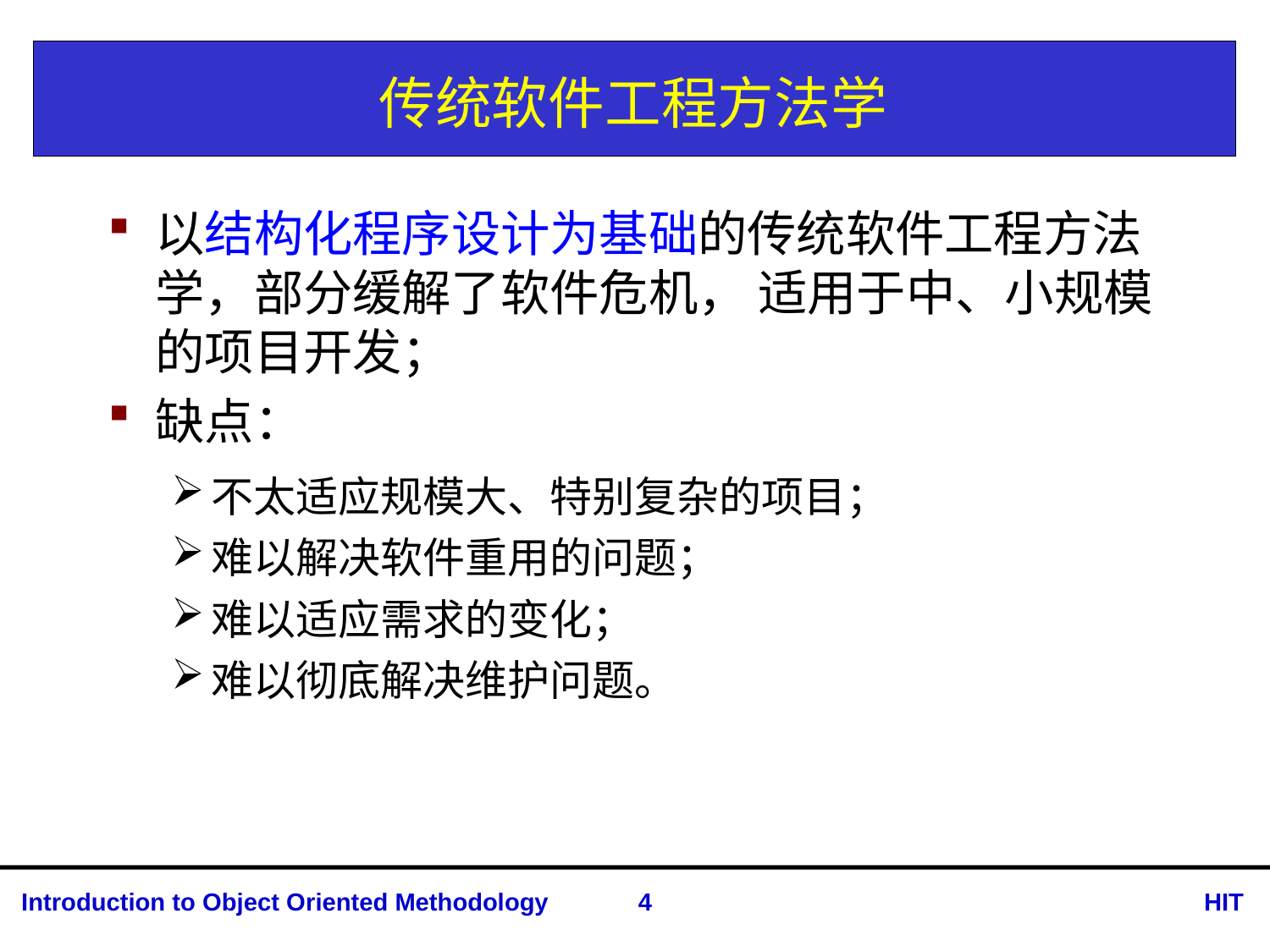

# 传统软件工程方法学
以结构化程序设计为基础的传统软件工程方法学，部分缓解了软件危机， 适用于中、小规模的项目开发；
缺点：
不太适应规模大、特别复杂的项目；
难以解决软件重用的问题；
难以适应需求的变化；
难以彻底解决维护问题。